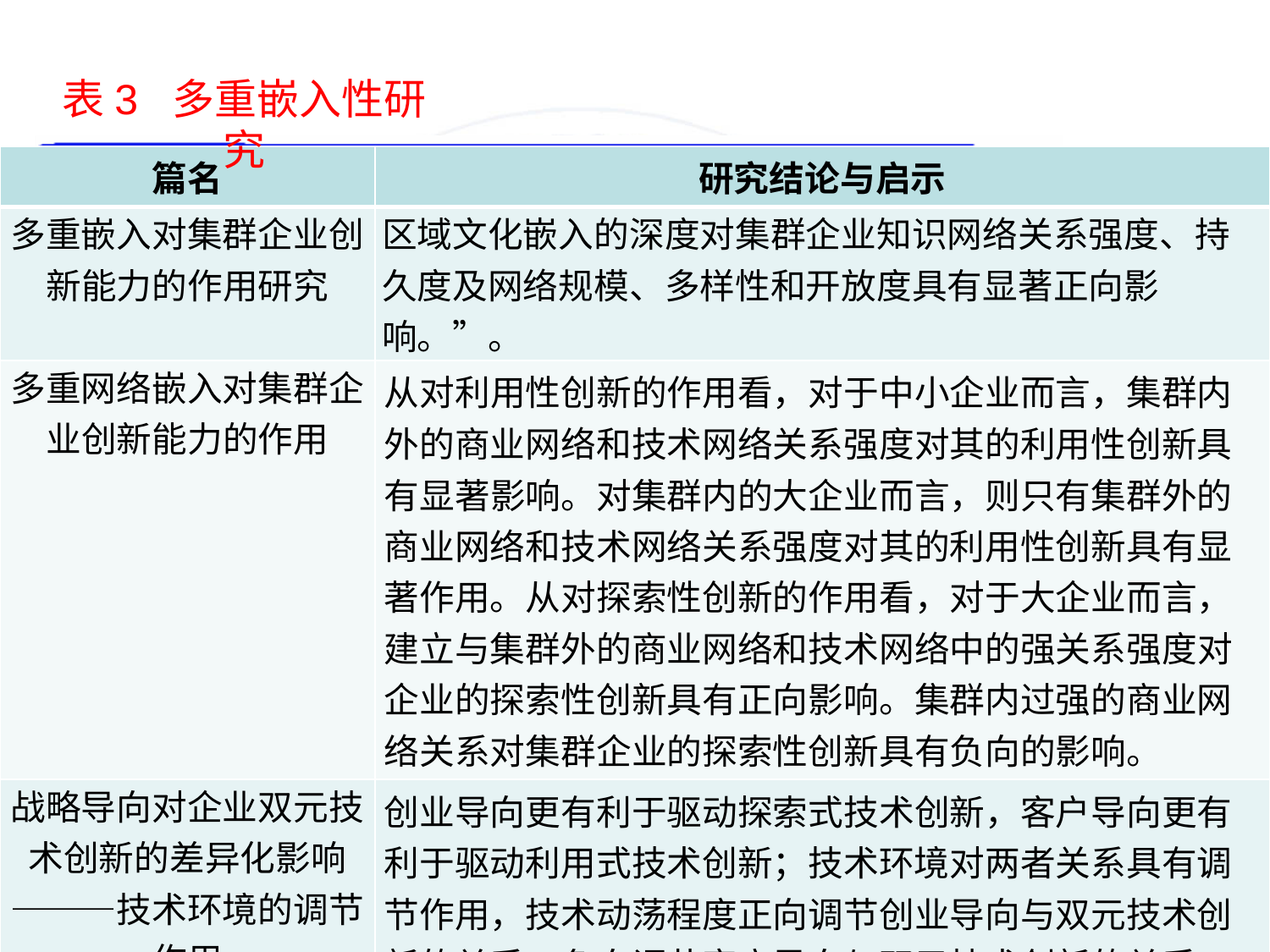

表3  多重嵌入性研究
| 篇名 | 研究结论与启示 |
| --- | --- |
| 多重嵌入对集群企业创新能力的作用研究 | 区域文化嵌入的深度对集群企业知识网络关系强度、持久度及网络规模、多样性和开放度具有显著正向影响。”。 |
| 多重网络嵌入对集群企业创新能力的作用 | 从对利用性创新的作用看，对于中小企业而言，集群内外的商业网络和技术网络关系强度对其的利用性创新具有显著影响。对集群内的大企业而言，则只有集群外的商业网络和技术网络关系强度对其的利用性创新具有显著作用。从对探索性创新的作用看，对于大企业而言，建立与集群外的商业网络和技术网络中的强关系强度对企业的探索性创新具有正向影响。集群内过强的商业网络关系对集群企业的探索性创新具有负向的影响。 |
| 战略导向对企业双元技术创新的差异化影响———技术环境的调节作用 | 创业导向更有利于驱动探索式技术创新，客户导向更有利于驱动利用式技术创新；技术环境对两者关系具有调节作用，技术动荡程度正向调节创业导向与双元技术创新的关系，负向调节客户导向与双元技术创新的关系。 |